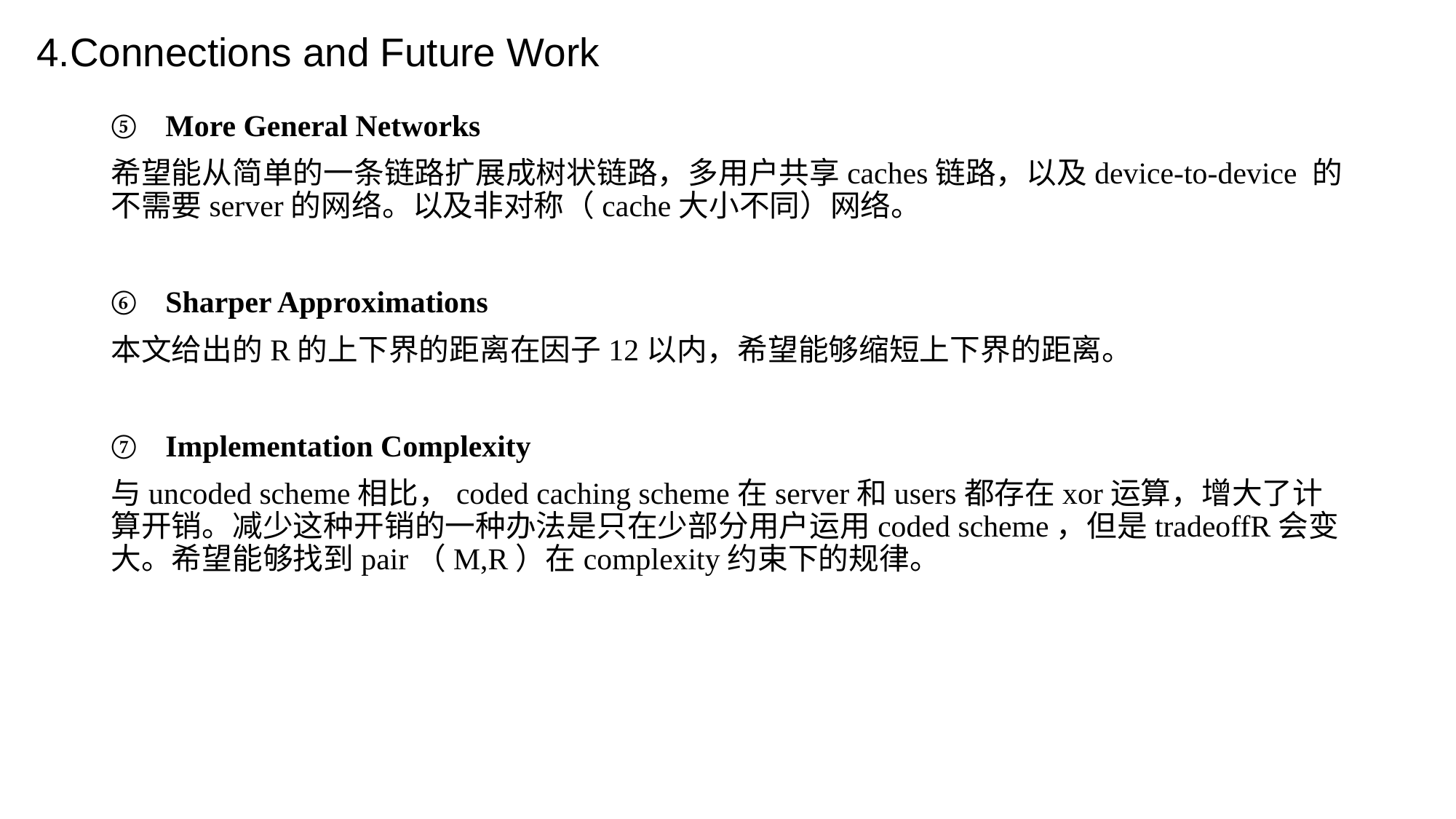

# 4.Connections and Future Work
More General Networks
希望能从简单的一条链路扩展成树状链路，多用户共享caches链路，以及device-to-device 的不需要server的网络。以及非对称（cache大小不同）网络。

Sharper Approximations
本文给出的R的上下界的距离在因子12以内，希望能够缩短上下界的距离。

Implementation Complexity
与uncoded scheme相比，coded caching scheme在server和users都存在xor运算，增大了计算开销。减少这种开销的一种办法是只在少部分用户运用coded scheme，但是tradeoffR会变大。希望能够找到pair（M,R）在complexity约束下的规律。